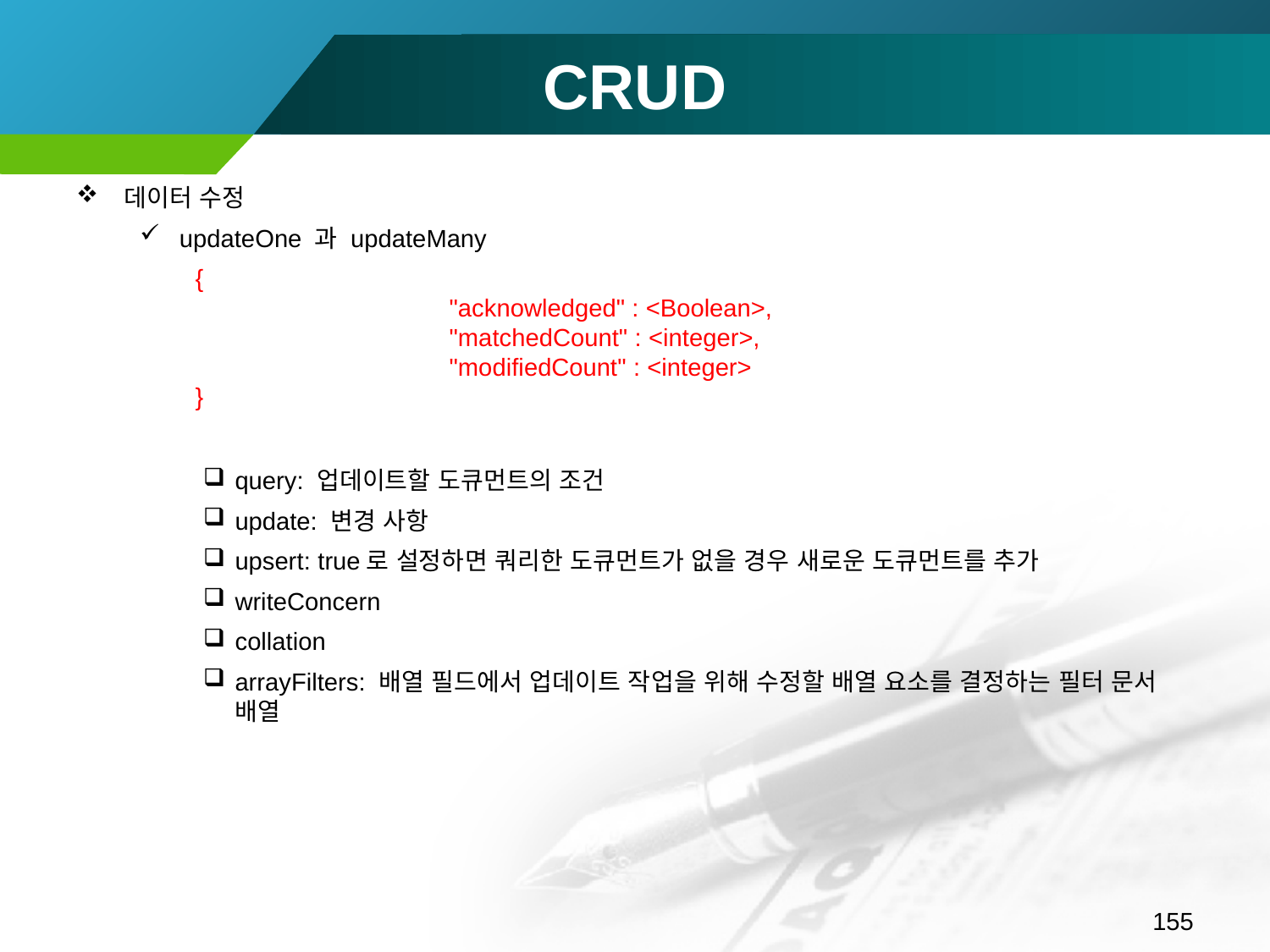

# CRUD
데이터 수정
updateOne 과 updateMany
{
		"acknowledged" : <Boolean>,
		"matchedCount" : <integer>,
		"modifiedCount" : <integer>
}

query: 업데이트할 도큐먼트의 조건
update: 변경 사항
upsert: true로 설정하면 쿼리한 도큐먼트가 없을 경우 새로운 도큐먼트를 추가
writeConcern
collation
arrayFilters: 배열 필드에서 업데이트 작업을 위해 수정할 배열 요소를 결정하는 필터 문서 배열
155